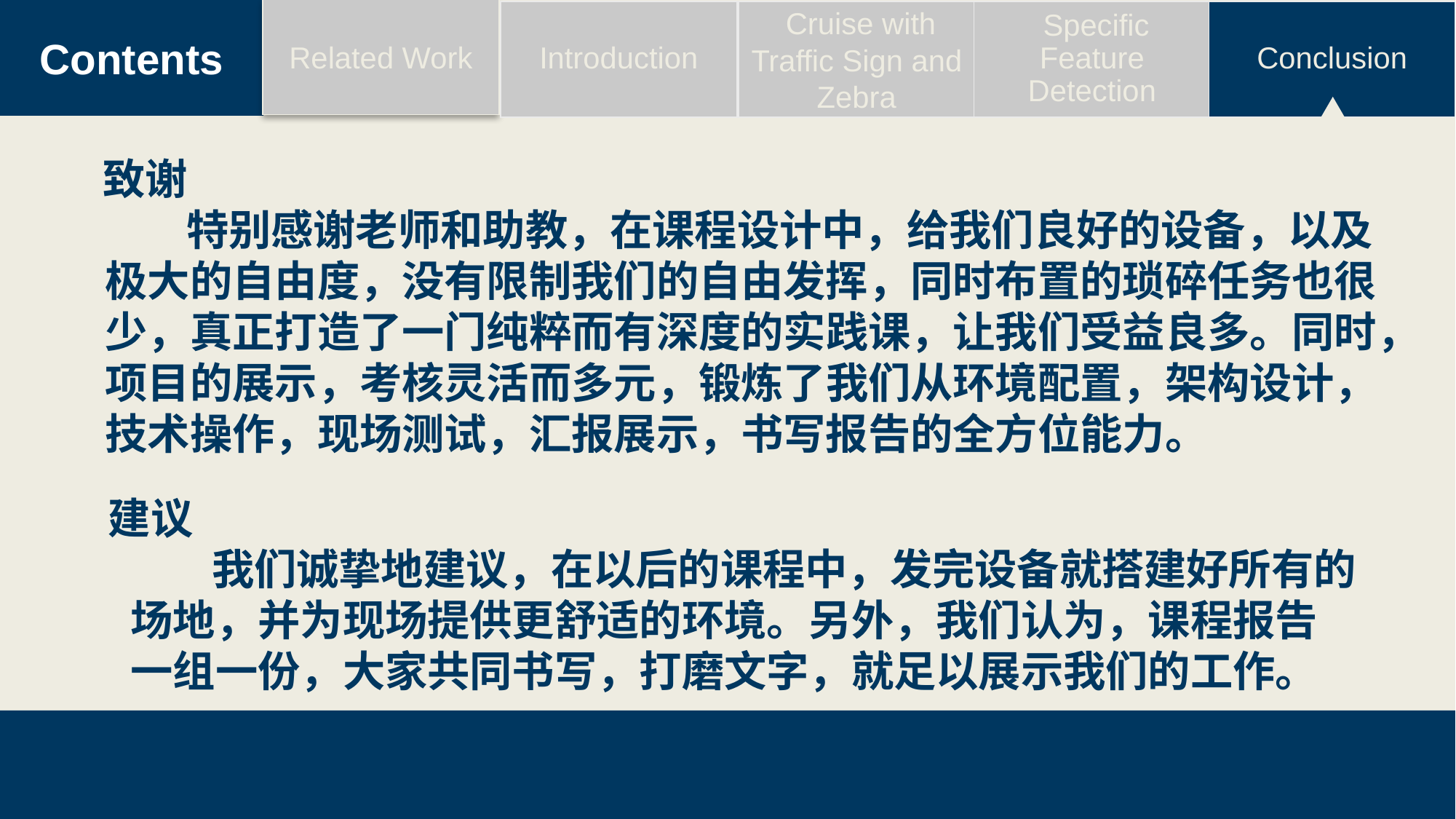

Related Work
Introduction
 Cruise with Traffic Sign and Zebra
 Specific Feature Detection
Conclusion
Contents

 致谢
    特别感谢老师和助教，在课程设计中，给我们良好的设备，以及极大的自由度，没有限制我们的自由发挥，同时布置的琐碎任务也很少，真正打造了一门纯粹而有深度的实践课，让我们受益良多。同时，项目的展示，考核灵活而多元，锻炼了我们从环境配置，架构设计，技术操作，现场测试，汇报展示，书写报告的全方位能力。
建议
    我们诚挚地建议，在以后的课程中，发完设备就搭建好所有的场地，并为现场提供更舒适的环境。另外，我们认为，课程报告一组一份，大家共同书写，打磨文字，就足以展示我们的工作。

21